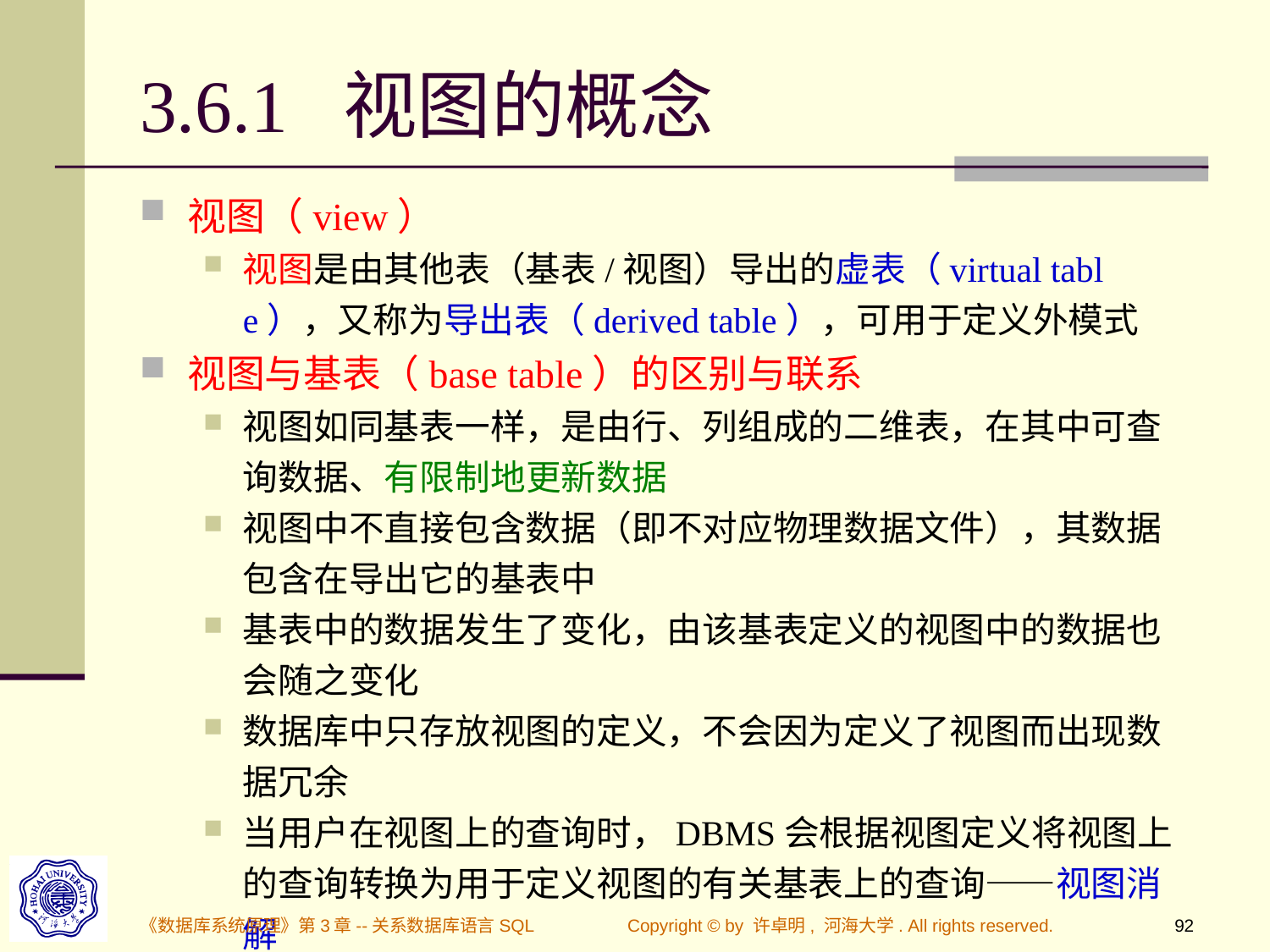

# 3.6.1  视图的概念
视图（view）
视图是由其他表（基表/视图）导出的虚表（virtual table），又称为导出表（derived table），可用于定义外模式
视图与基表（base table）的区别与联系
视图如同基表一样，是由行、列组成的二维表，在其中可查询数据、有限制地更新数据
视图中不直接包含数据（即不对应物理数据文件），其数据包含在导出它的基表中
基表中的数据发生了变化，由该基表定义的视图中的数据也会随之变化
数据库中只存放视图的定义，不会因为定义了视图而出现数据冗余
当用户在视图上的查询时，DBMS会根据视图定义将视图上的查询转换为用于定义视图的有关基表上的查询——视图消解
《数据库系统原理》第3章--关系数据库语言SQL
Copyright © by 许卓明, 河海大学. All rights reserved.
92